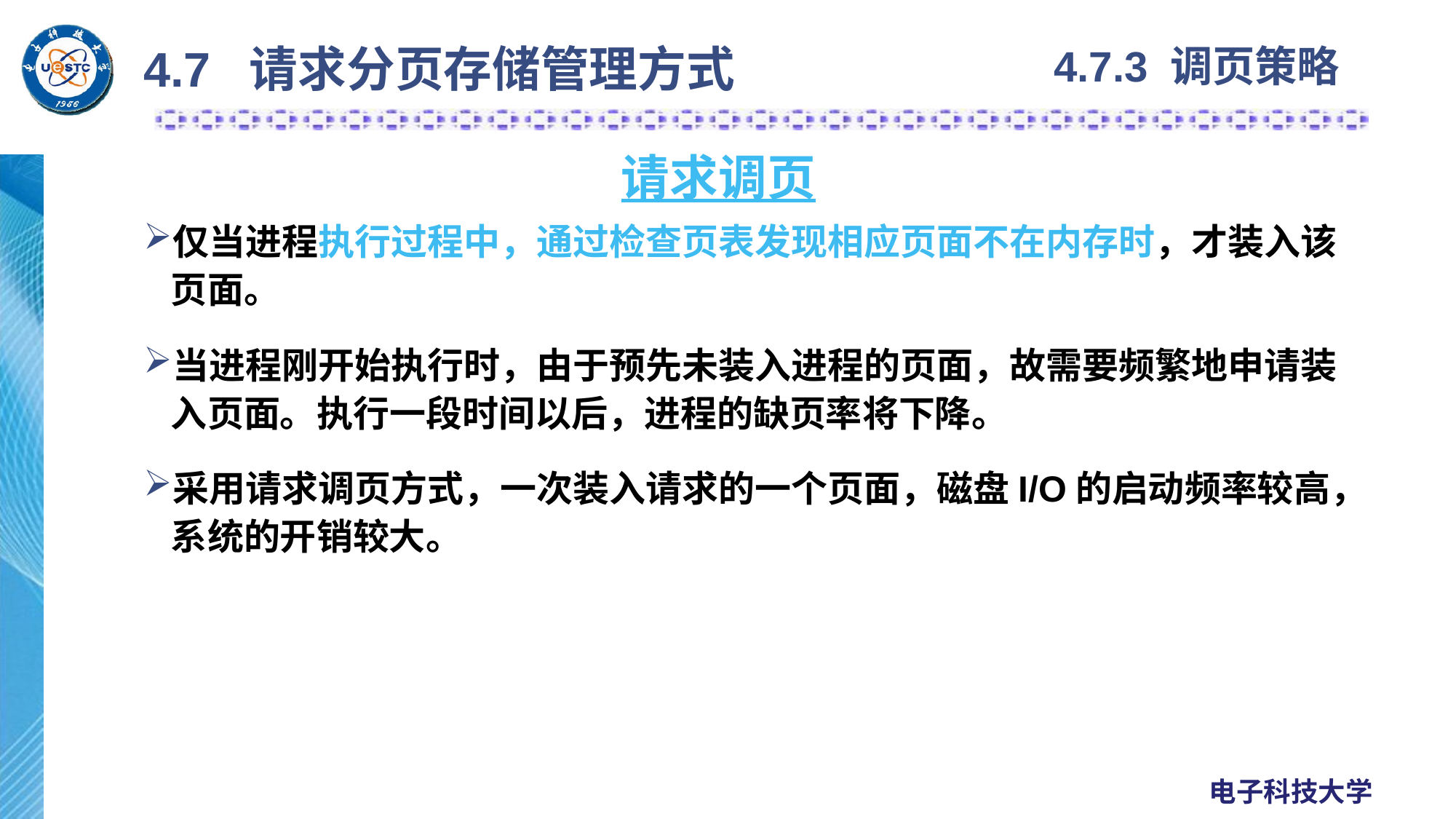

4.7  请求分页存储管理方式
4.7.3 调页策略
# 请求调页
仅当进程执行过程中，通过检查页表发现相应页面不在内存时，才装入该页面。
当进程刚开始执行时，由于预先未装入进程的页面，故需要频繁地申请装入页面。执行一段时间以后，进程的缺页率将下降。
采用请求调页方式，一次装入请求的一个页面，磁盘I/O的启动频率较高，系统的开销较大。